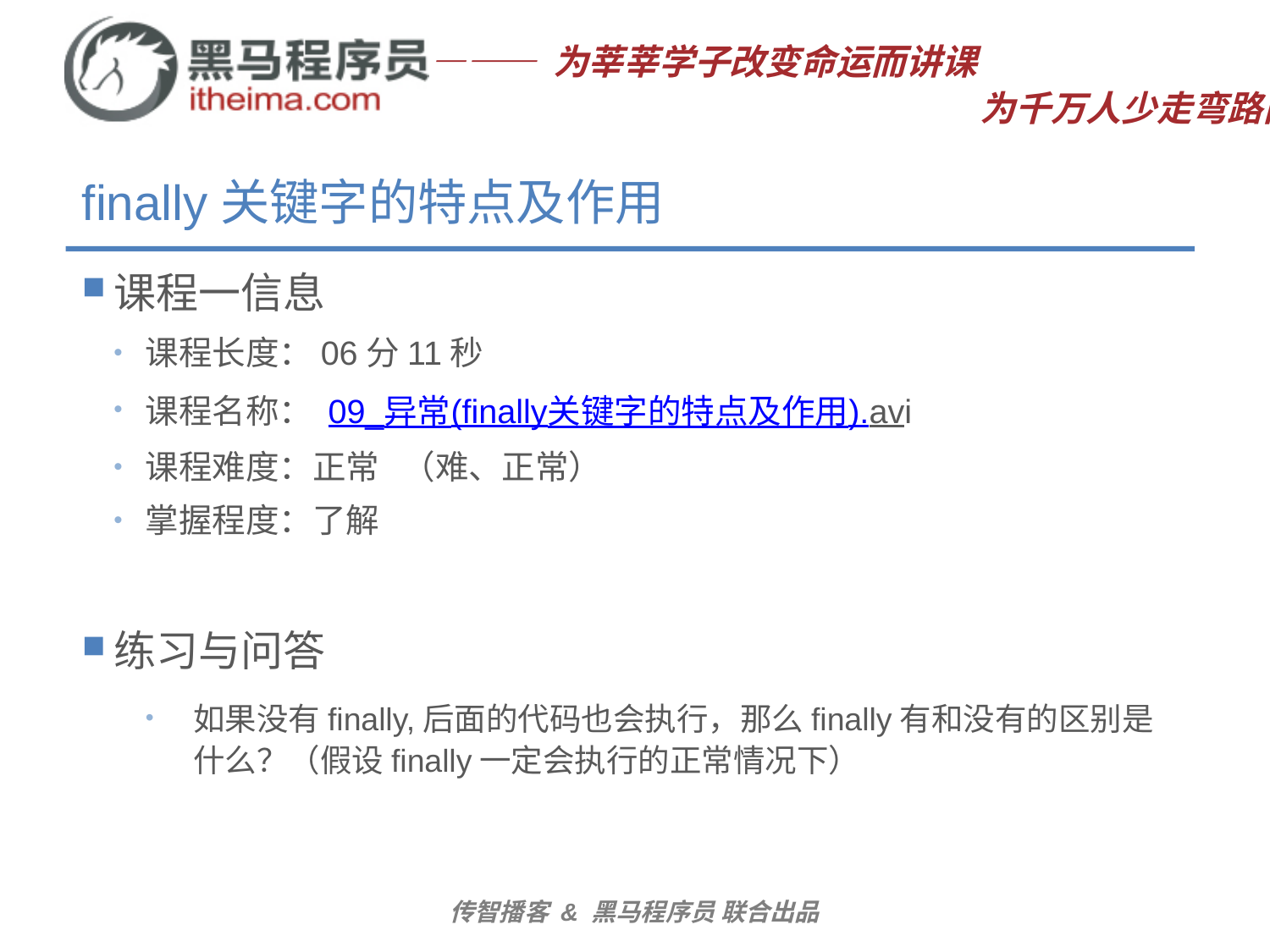

# finally关键字的特点及作用
课程一信息
课程长度：06分11秒
课程名称： 09_异常(finally关键字的特点及作用).avi
课程难度：正常   （难、正常）
掌握程度：了解

练习与问答
如果没有finally,后面的代码也会执行，那么finally有和没有的区别是什么？（假设finally一定会执行的正常情况下）